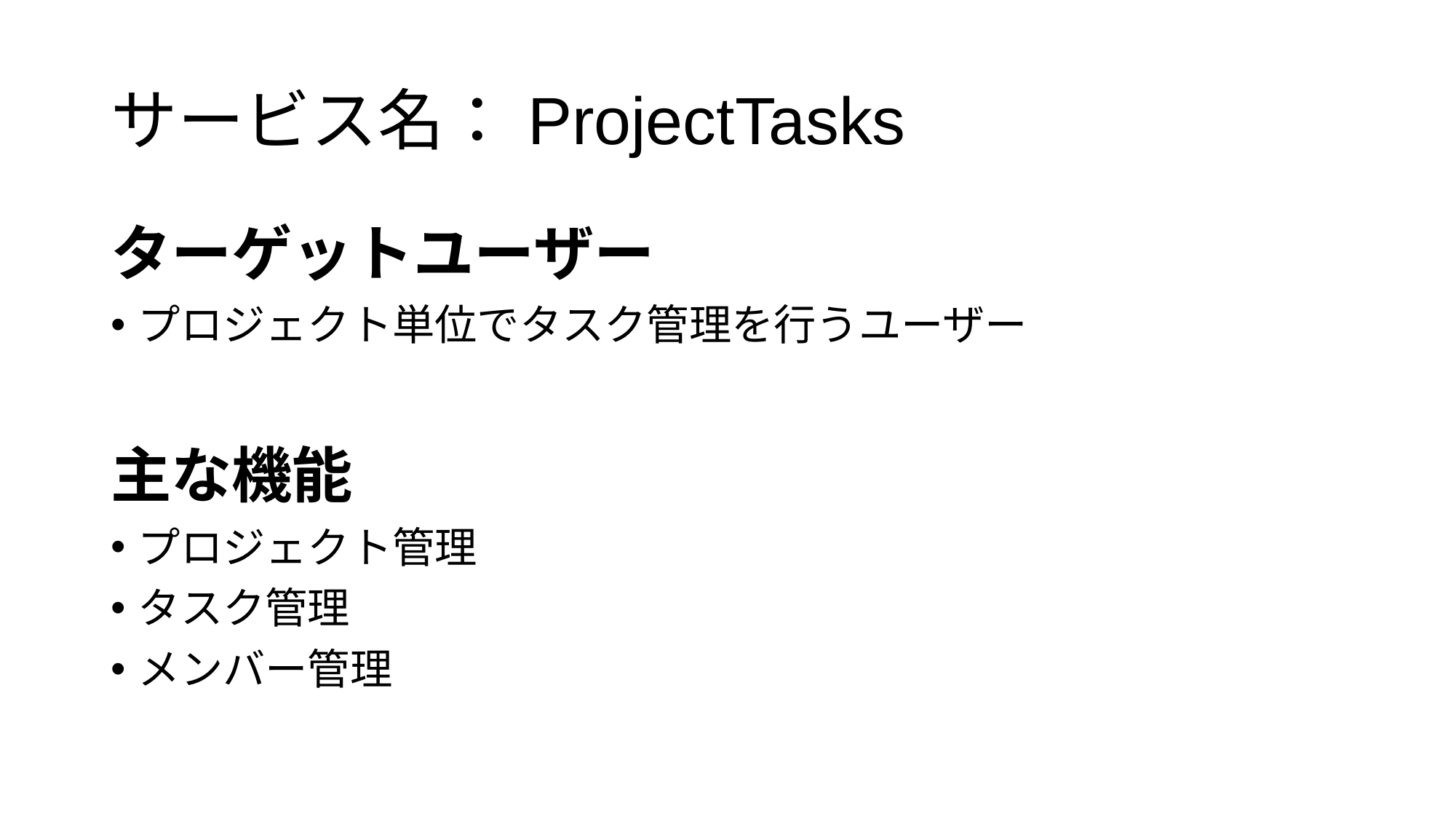

# サービス名：ProjectTasks
ターゲットユーザー
プロジェクト単位でタスク管理を行うユーザー

主な機能
プロジェクト管理
タスク管理
メンバー管理